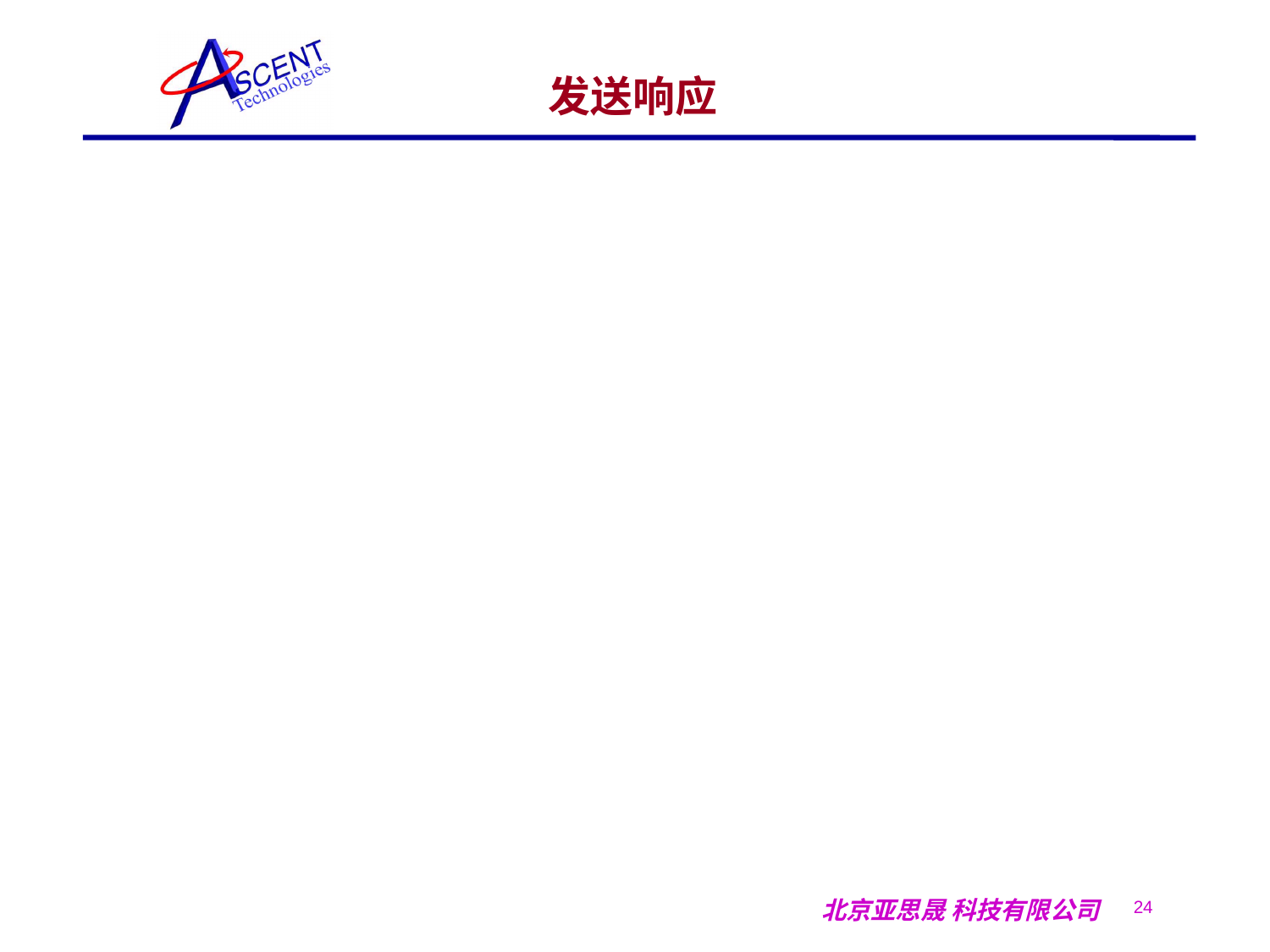

# 发送响应
	HTTP响应一般由状态行、一个或多个响应标题、一个空行和一个相关联的响应文档组成。
	服务器端对HTTP请求的响应形式就是HTTP响应。Servlet对HTTP请求的响应是通过HttpServletResponse对象来完成的。